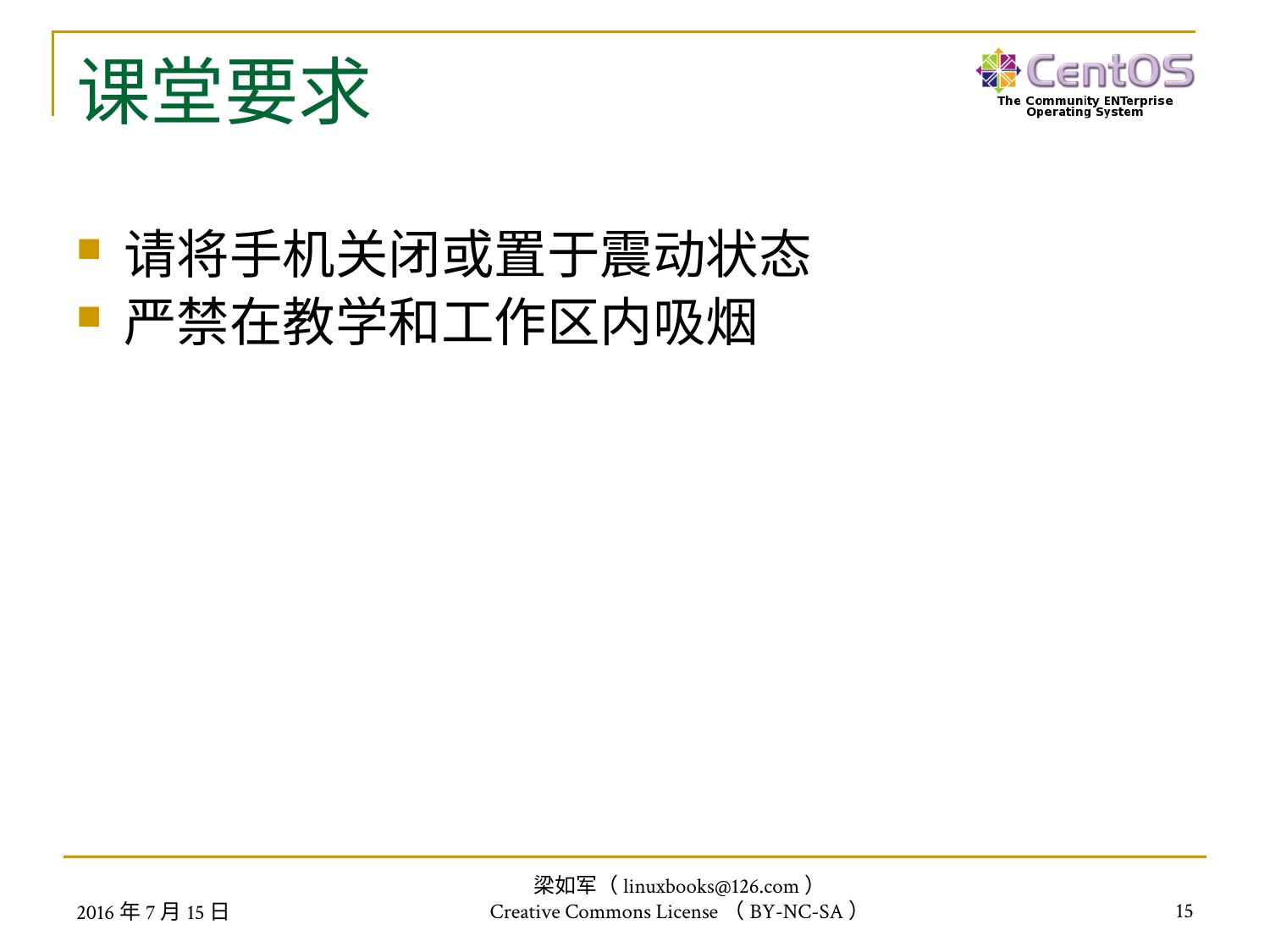

# 课堂要求
请将手机关闭或置于震动状态
严禁在教学和工作区内吸烟
梁如军（linuxbooks@126.com）
Creative Commons License（BY-NC-SA）
2016年7月15日
15